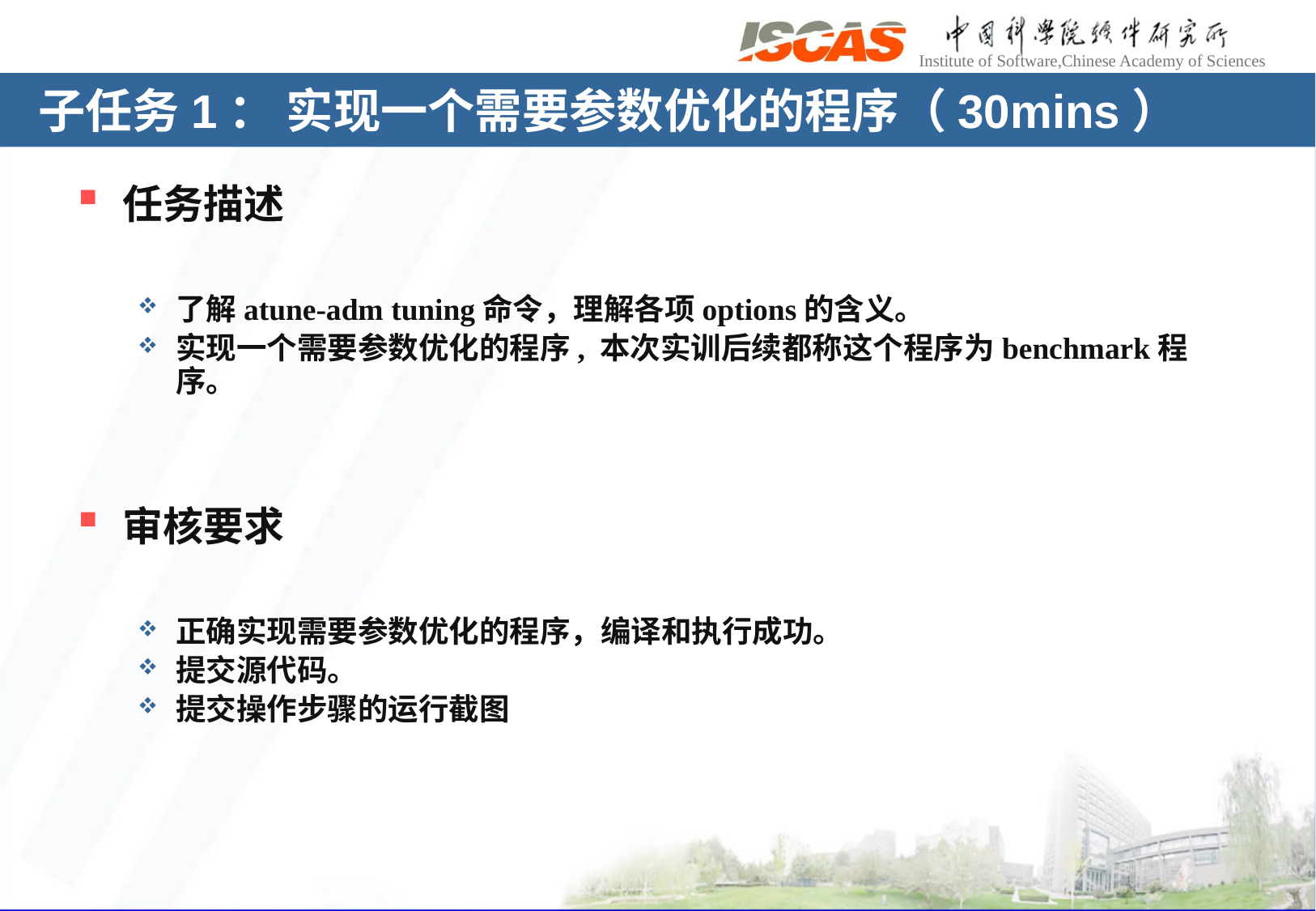

# 子任务1： 实现一个需要参数优化的程序（30mins）
任务描述

了解atune-adm tuning命令，理解各项options的含义。
实现一个需要参数优化的程序, 本次实训后续都称这个程序为benchmark程序。

审核要求

正确实现需要参数优化的程序，编译和执行成功。
提交源代码。
提交操作步骤的运行截图